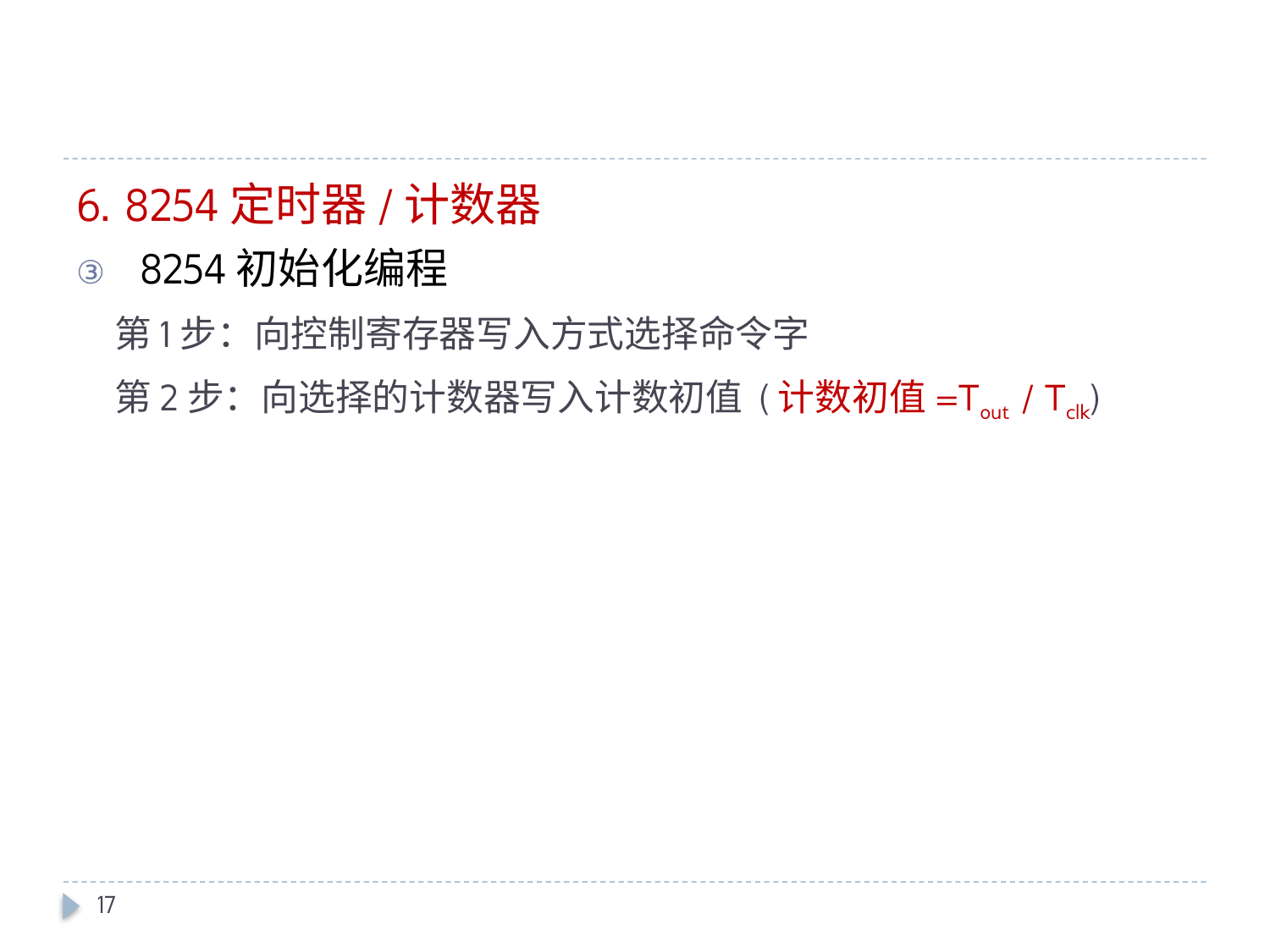

6. 8254定时器/计数器
8254初始化编程
第1步：向控制寄存器写入方式选择命令字
第2步：向选择的计数器写入计数初值 (计数初值=Tout  / Tclk)
17